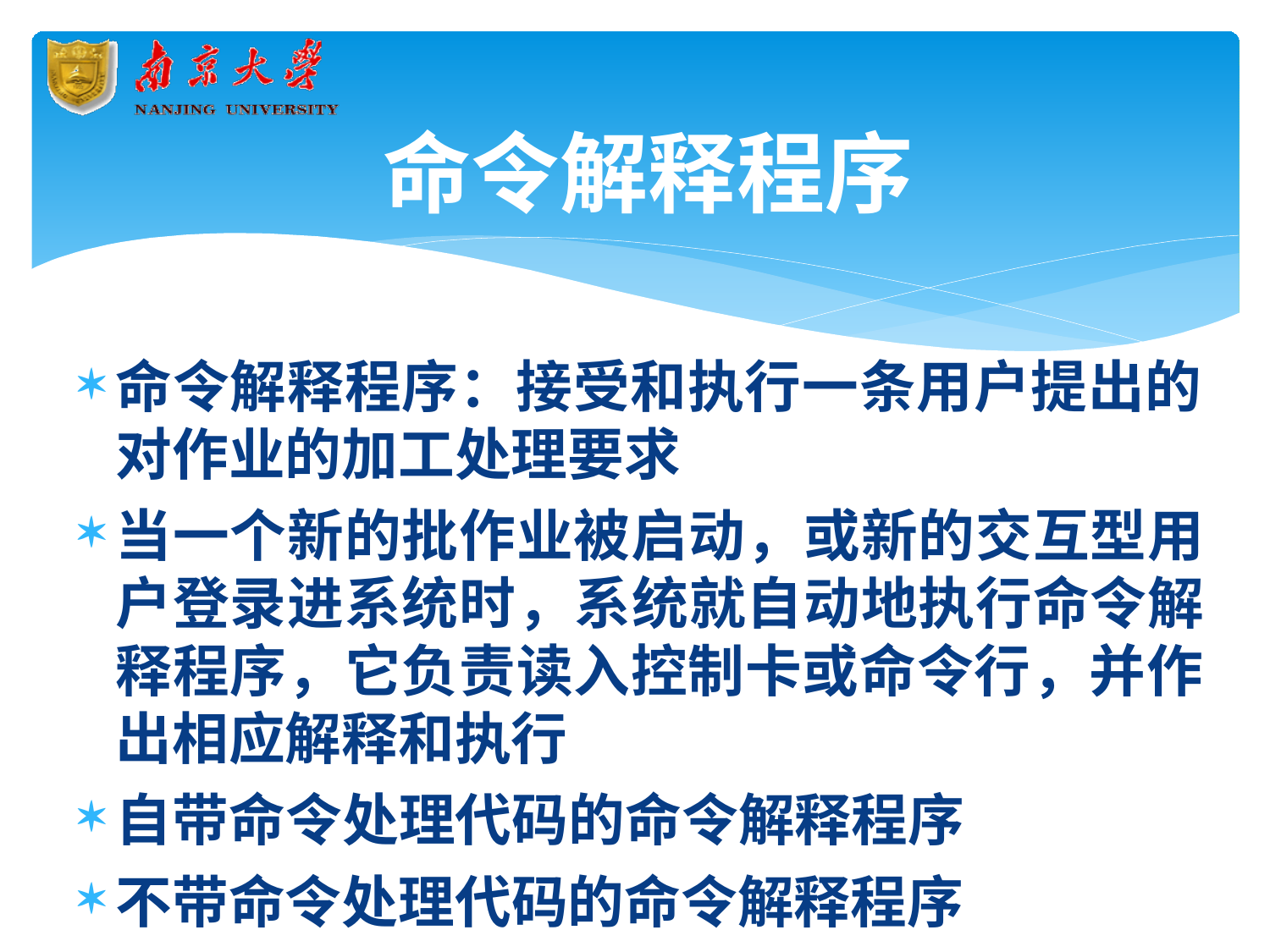

# 命令解释程序
命令解释程序：接受和执行一条用户提出的 对作业的加工处理要求
当一个新的批作业被启动，或新的交互型用 户登录进系统时，系统就自动地执行命令解 释程序，它负责读入控制卡或命令行，并作 出相应解释和执行
自带命令处理代码的命令解释程序
不带命令处理代码的命令解释程序